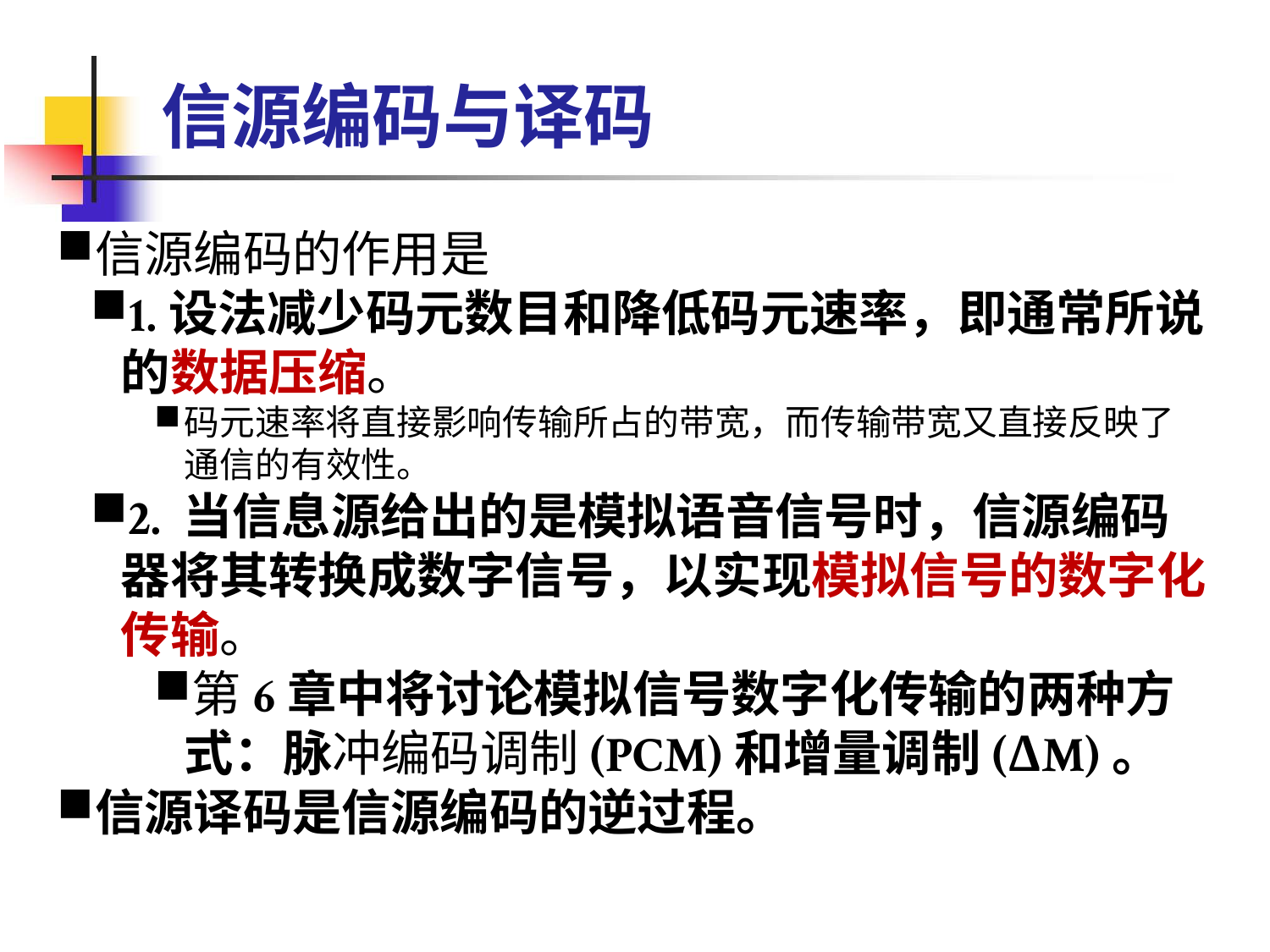

信源编码与译码
信源编码的作用是
1.设法减少码元数目和降低码元速率，即通常所说的数据压缩。
码元速率将直接影响传输所占的带宽，而传输带宽又直接反映了通信的有效性。
2. 当信息源给出的是模拟语音信号时，信源编码器将其转换成数字信号，以实现模拟信号的数字化传输。
第6章中将讨论模拟信号数字化传输的两种方式：脉冲编码调制(PCM)和增量调制(ΔM)。
信源译码是信源编码的逆过程。